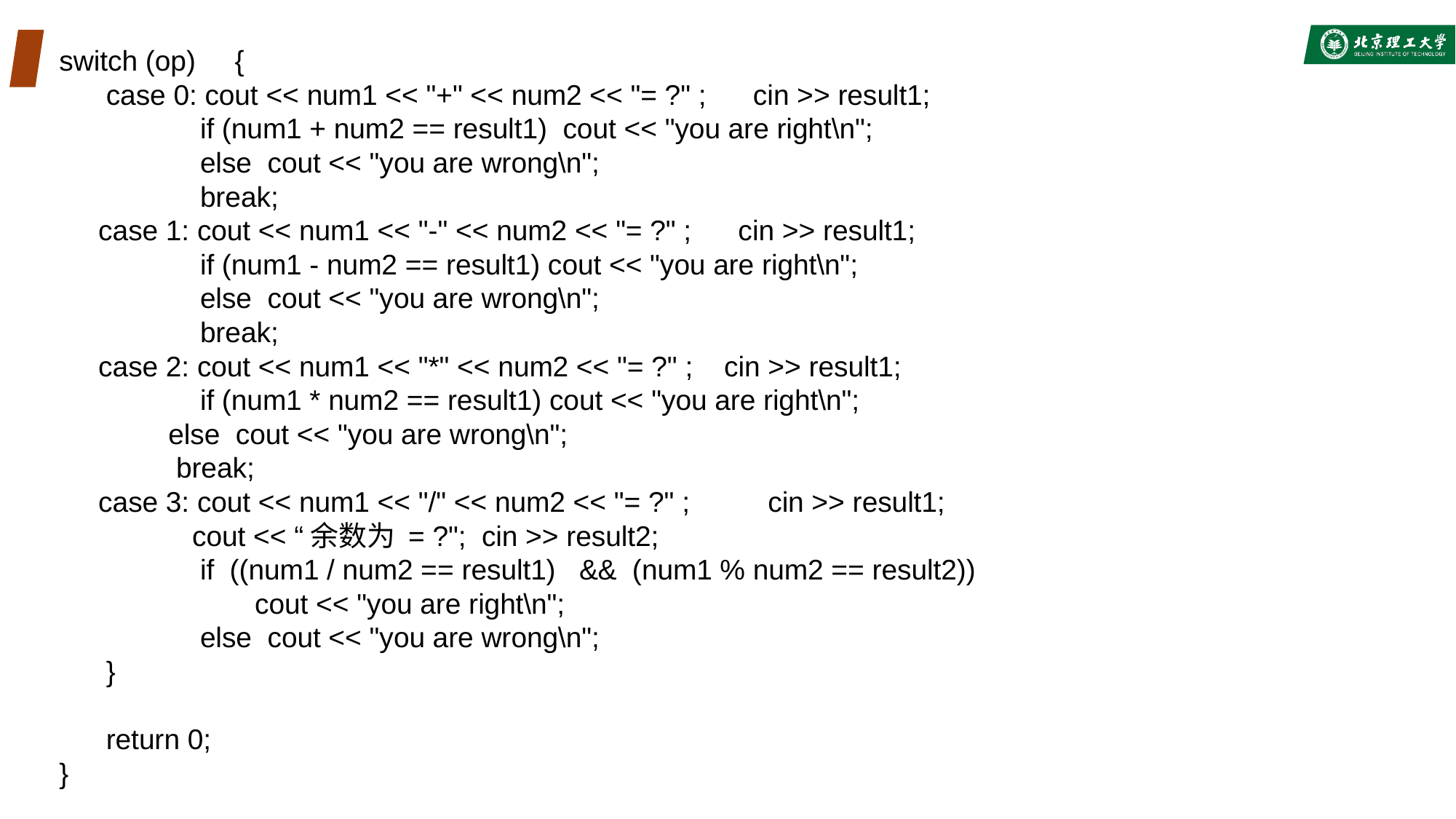

#
switch (op)     {
      case 0: cout << num1 << "+" << num2 << "= ?" ;      cin >> result1;
                  if (num1 + num2 == result1)  cout << "you are right\n";
                  else  cout << "you are wrong\n";
                  break;
     case 1: cout << num1 << "-" << num2 << "= ?" ;      cin >> result1;
                  if (num1 - num2 == result1) cout << "you are right\n";
                  else  cout << "you are wrong\n";
                  break;
     case 2: cout << num1 << "*" << num2 << "= ?" ;    cin >> result1;
                  if (num1 * num2 == result1) cout << "you are right\n";
	else  cout << "you are wrong\n";
	 break;
     case 3: cout << num1 << "/" << num2 << "= ?" ;          cin >> result1;
                 cout << “余数为 = ?";  cin >> result2;
                  if  ((num1 / num2 == result1)   &&  (num1 % num2 == result2))
                         cout << "you are right\n";
                  else  cout << "you are wrong\n";
      }

      return 0;
}